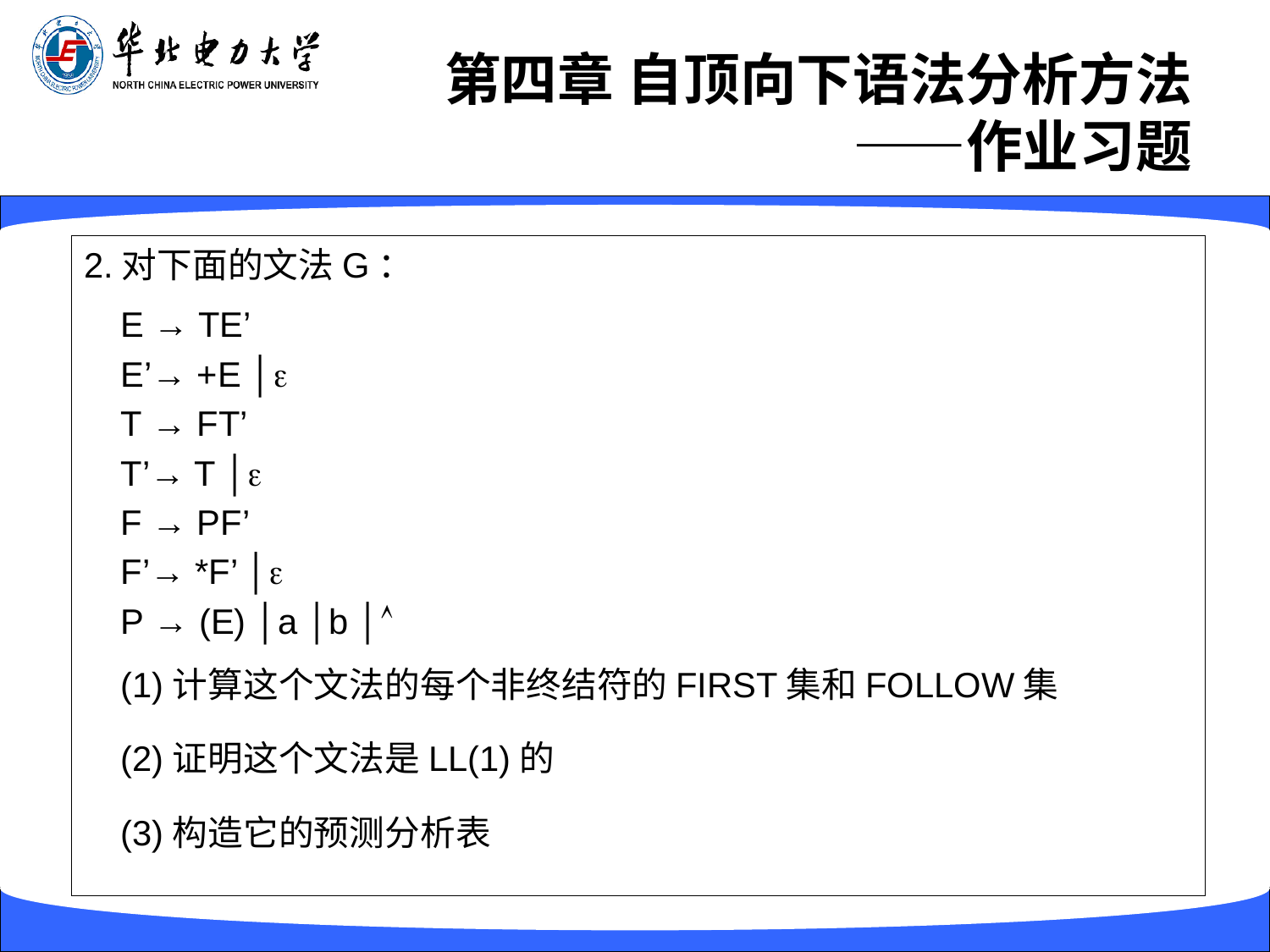

# 第四章 自顶向下语法分析方法 ——作业习题
2.对下面的文法G：
E → TE’
E’→ +E │ε
T → FT’
T’→ T │ε
F → PF’
F’→ *F’ │ε
P → (E) │a │b │∧
(1)计算这个文法的每个非终结符的FIRST集和FOLLOW集
(2)证明这个文法是LL(1)的
(3)构造它的预测分析表